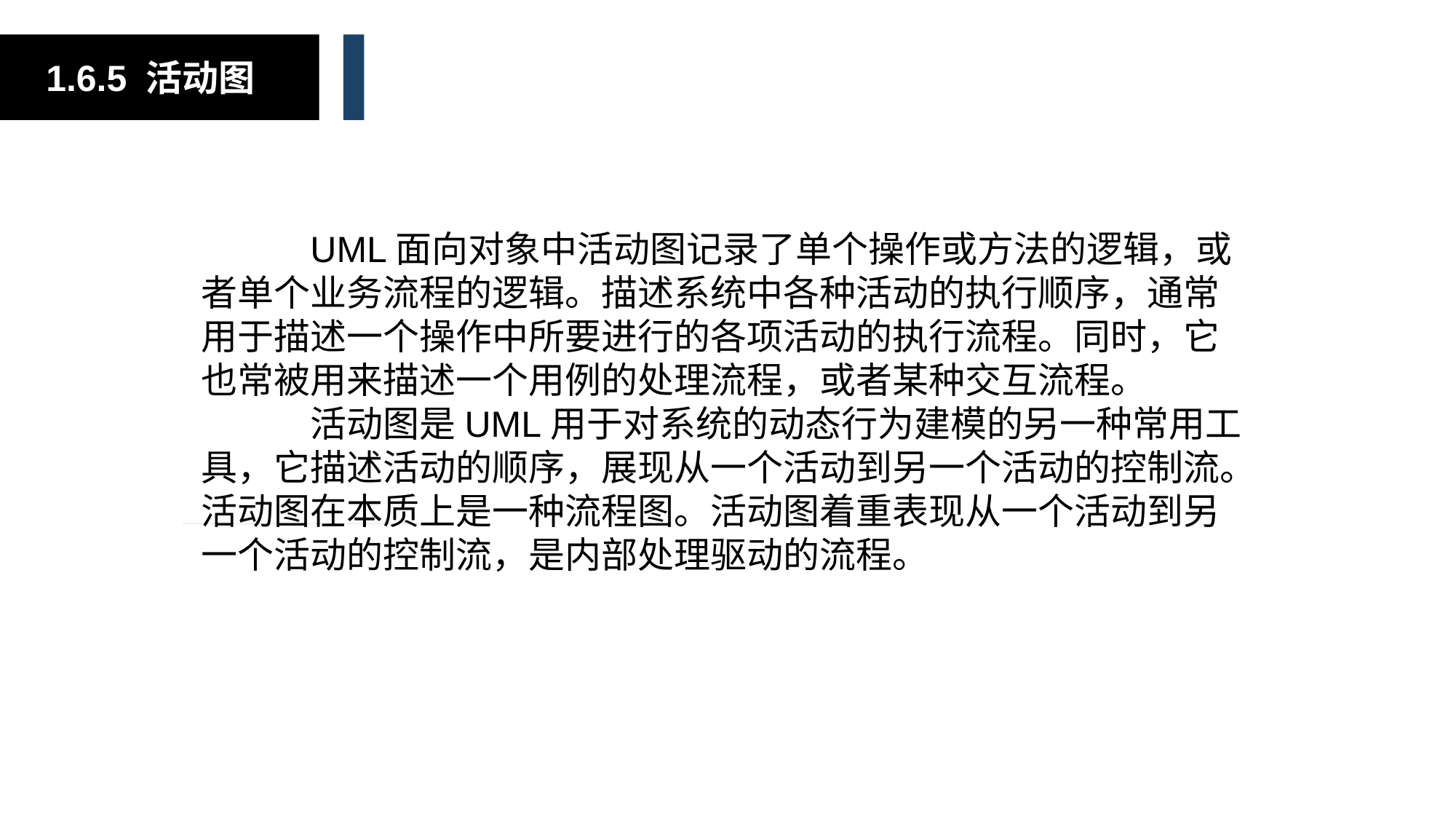

1.6.5 活动图
	UML面向对象中活动图记录了单个操作或方法的逻辑，或者单个业务流程的逻辑。描述系统中各种活动的执行顺序，通常用于描述一个操作中所要进行的各项活动的执行流程。同时，它也常被用来描述一个用例的处理流程，或者某种交互流程。
	活动图是UML用于对系统的动态行为建模的另一种常用工具，它描述活动的顺序，展现从一个活动到另一个活动的控制流。活动图在本质上是一种流程图。活动图着重表现从一个活动到另一个活动的控制流，是内部处理驱动的流程。